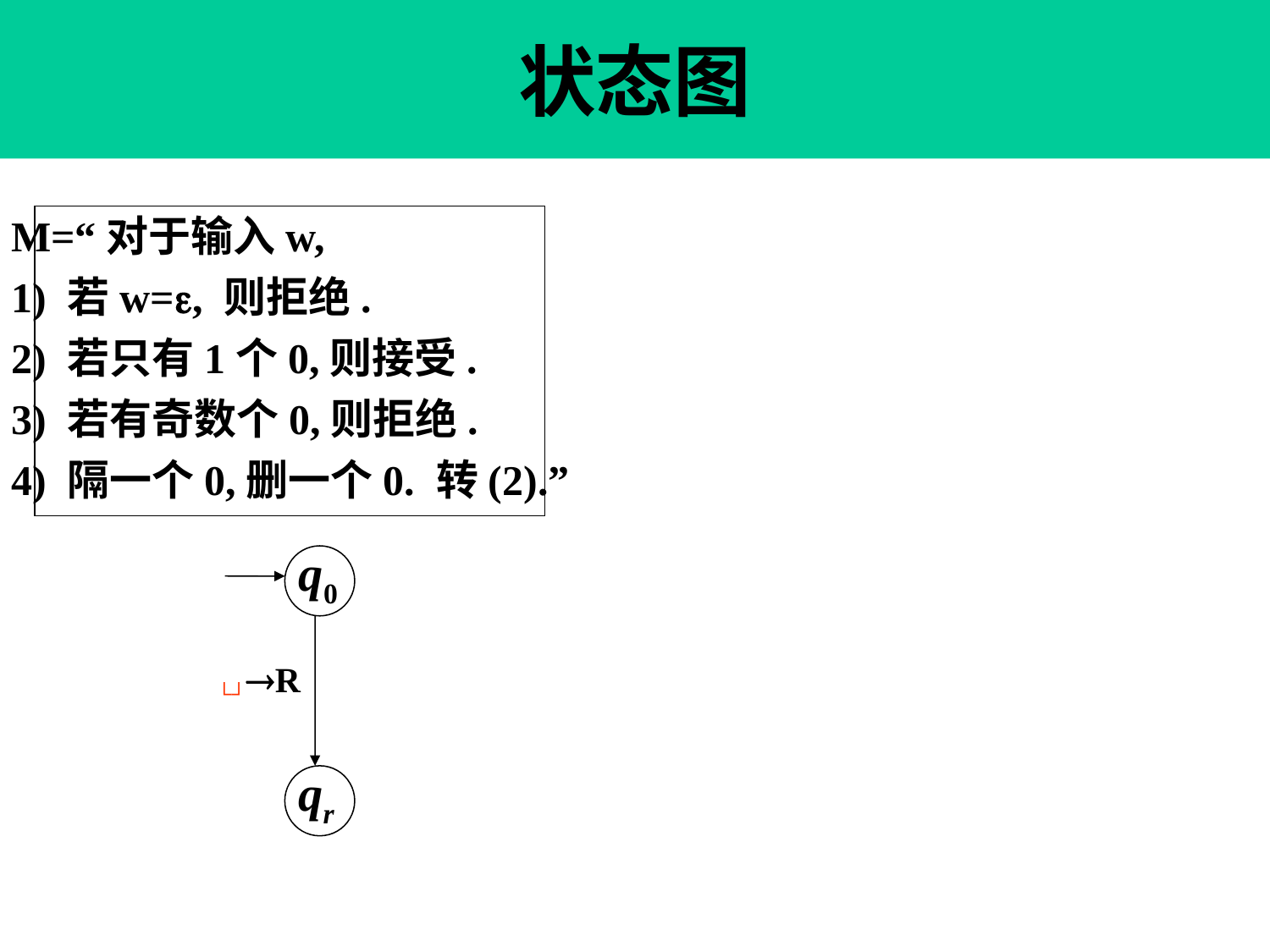

# 状态图
M=“对于输入w,
1) 若w=ε, 则拒绝.
2) 若只有1个0,则接受.
3) 若有奇数个0,则拒绝.
4) 隔一个0,删一个0. 转(2).”

q0

└┘→R
qr